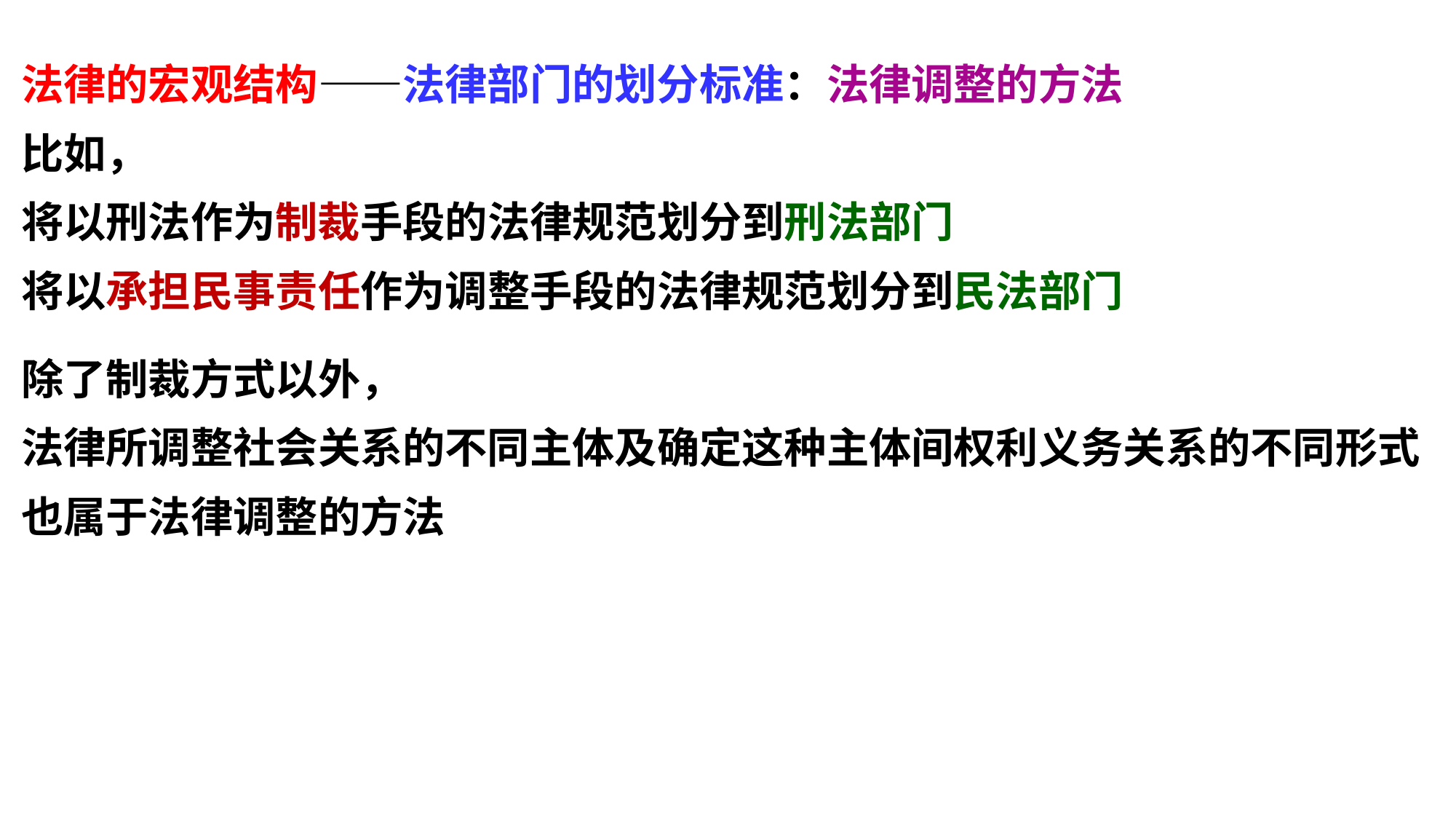

法律的宏观结构——法律部门的划分标准：法律调整的方法
比如，
将以刑法作为制裁手段的法律规范划分到刑法部门
将以承担民事责任作为调整手段的法律规范划分到民法部门

除了制裁方式以外，
法律所调整社会关系的不同主体及确定这种主体间权利义务关系的不同形式
也属于法律调整的方法